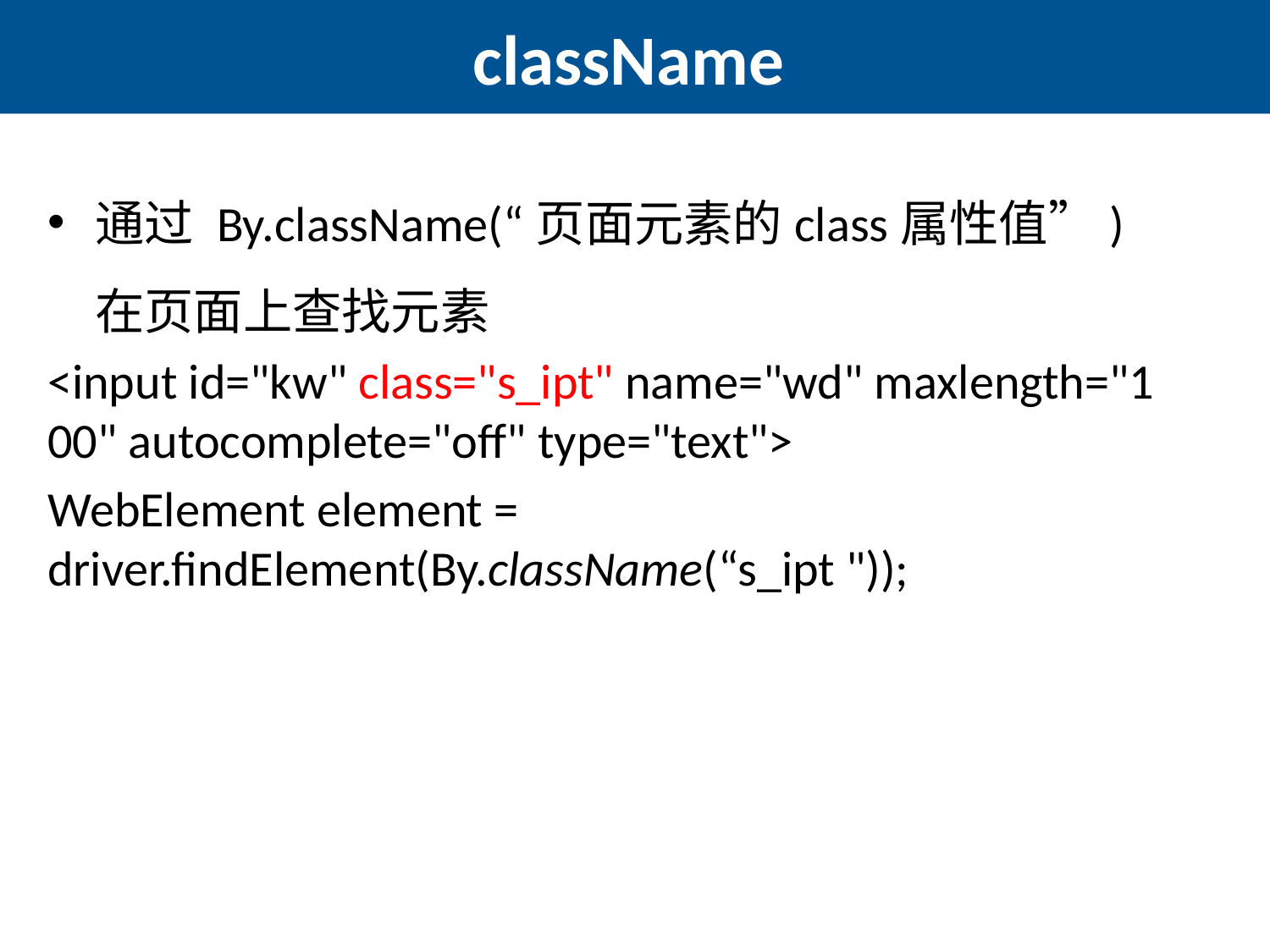

# className
通过 By.className(“页面元素的class属性值”)在页面上查找元素
<input id="kw" class="s_ipt" name="wd" maxlength="100" autocomplete="off" type="text">
WebElement element = driver.findElement(By.className(“s_ipt "));